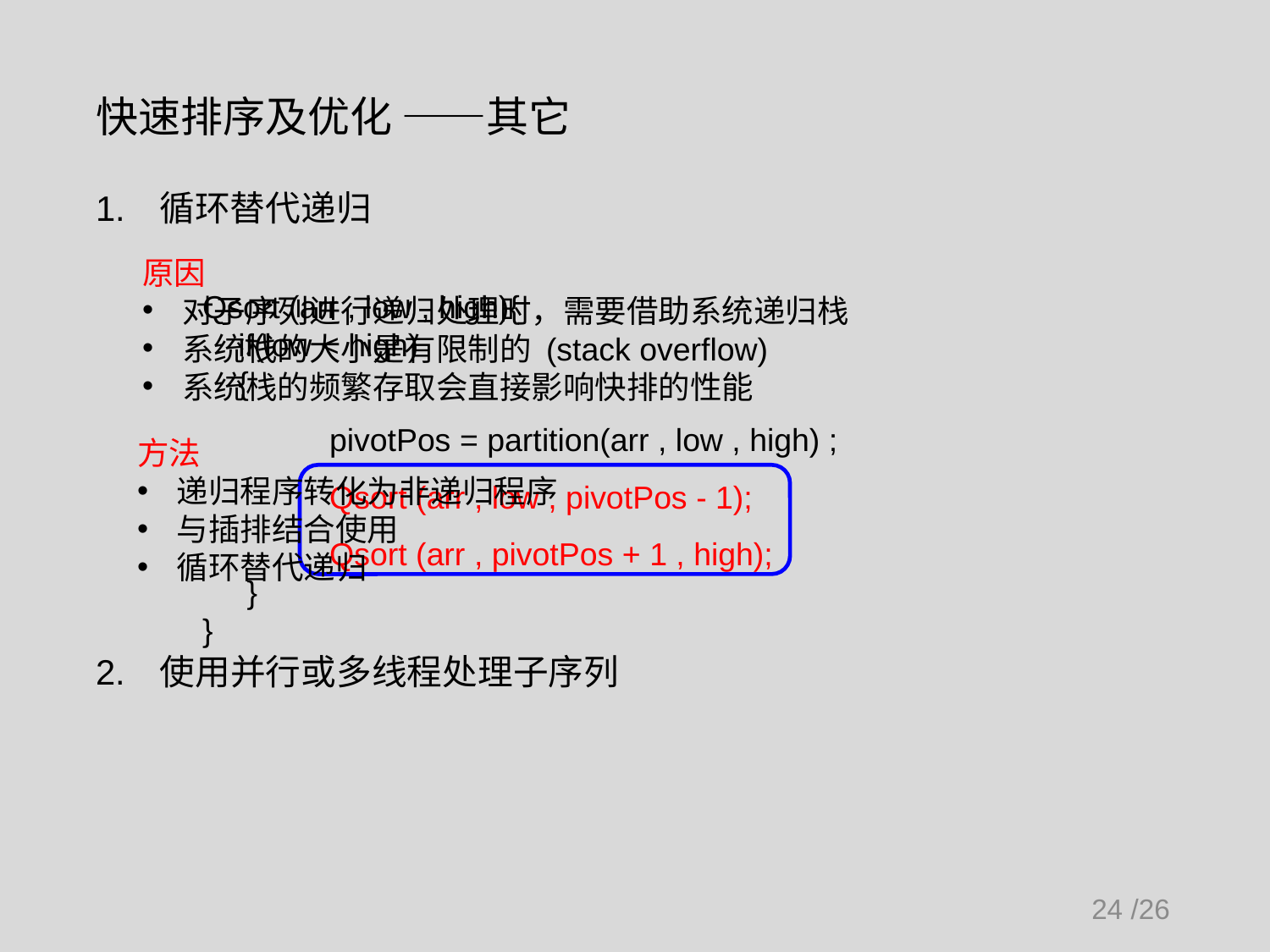

快速排序及优化 ——其它
循环替代递归
原因
对子序列进行递归处理时，需要借助系统递归栈
系统栈的大小是有限制的 (stack overflow)
系统栈的频繁存取会直接影响快排的性能
Qsort (arr , low , high){
    if(low < high)
    {
	pivotPos = partition(arr , low , high) ;
	Qsort (arr , low , pivotPos - 1);
	Qsort (arr , pivotPos + 1 , high);
     }
}
方法
递归程序转化为非递归程序
与插排结合使用
循环替代递归

使用并行或多线程处理子序列
24 /26